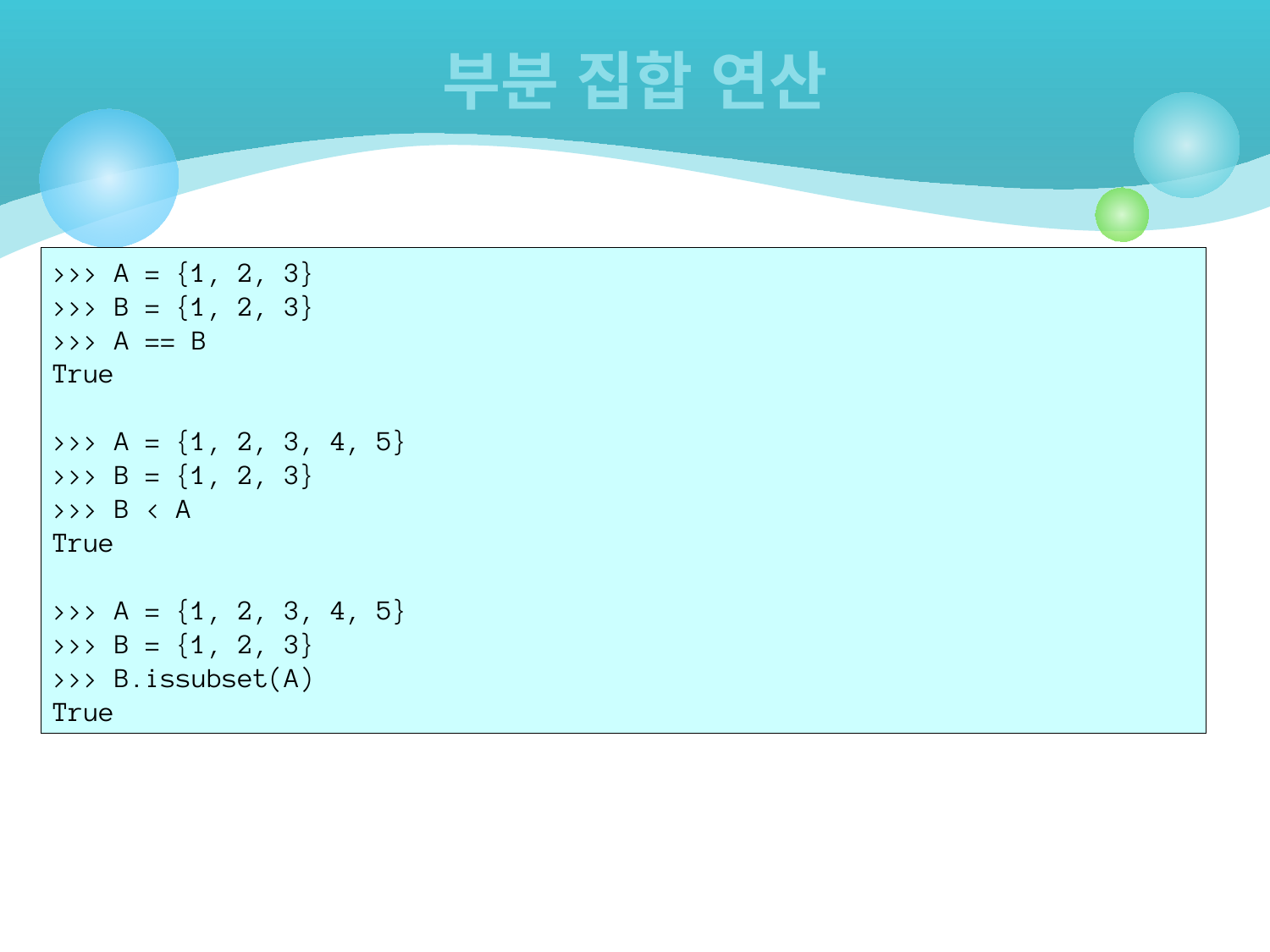

# 부분 집합 연산
>>> A = {1, 2, 3}
>>> B = {1, 2, 3}
>>> A == B
True

>>> A = {1, 2, 3, 4, 5}
>>> B = {1, 2, 3}
>>> B < A
True

>>> A = {1, 2, 3, 4, 5}
>>> B = {1, 2, 3}
>>> B.issubset(A)
True